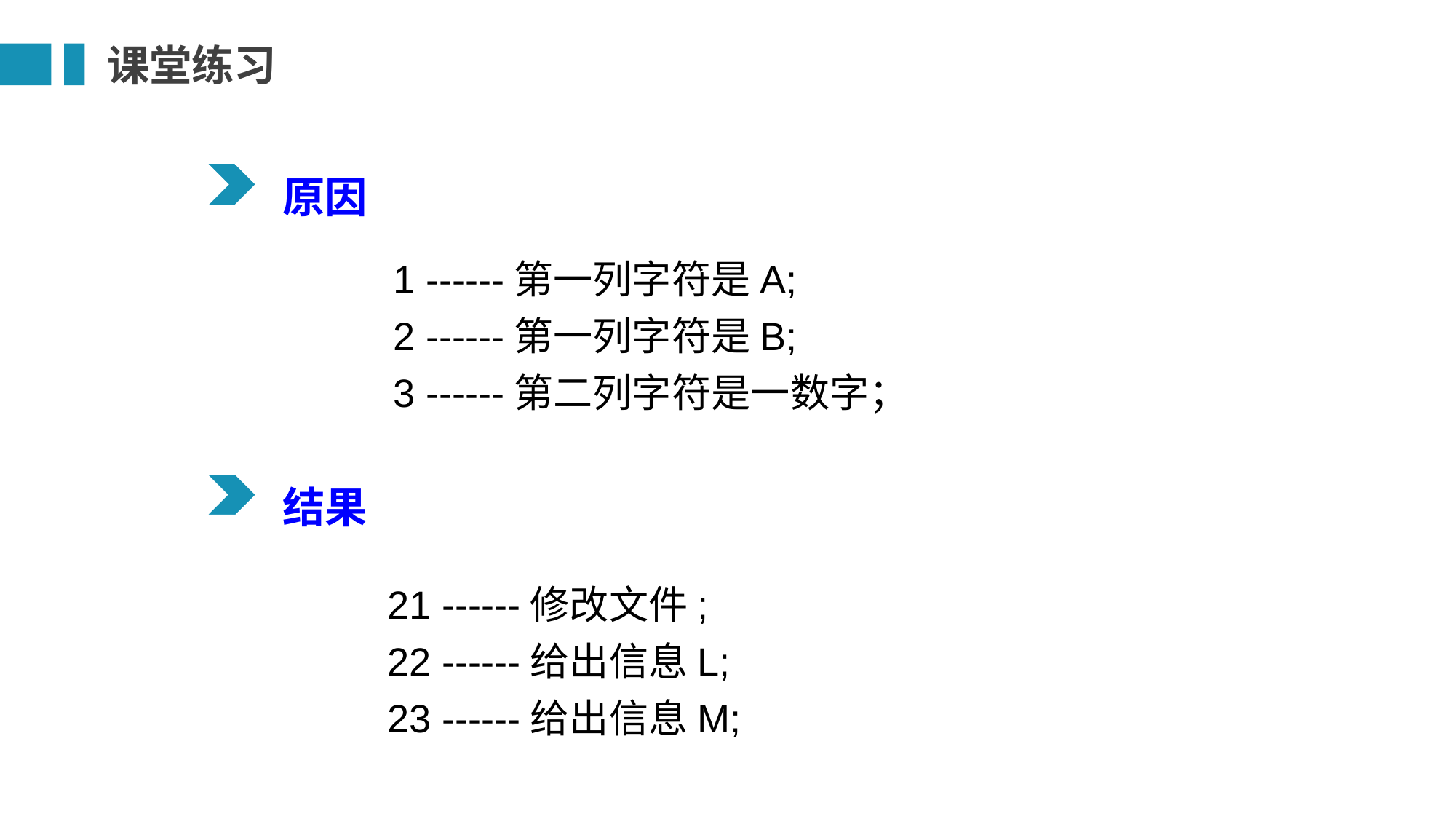

课堂练习

原因

   1 ------第一列字符是A;
   2 ------第一列字符是B;
   3 ------第二列字符是一数字；
结果

  21 ------修改文件;
  22 ------给出信息L;
  23 ------给出信息M;
74